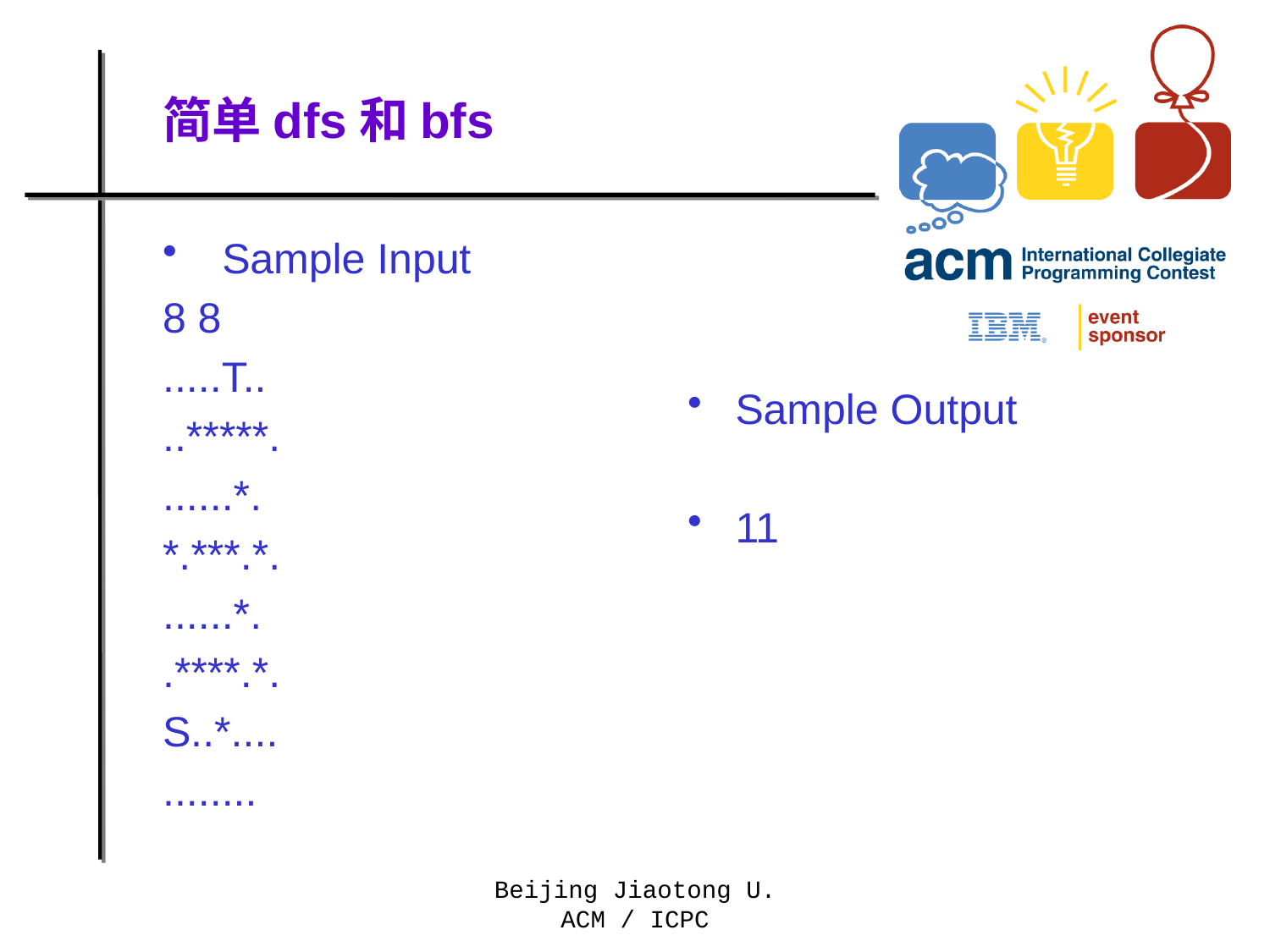

# 简单dfs和bfs
 Sample Input
8 8
.....T..
..*****.
......*.
*.***.*.
......*.
.****.*.
S..*....
........

Sample Output

11